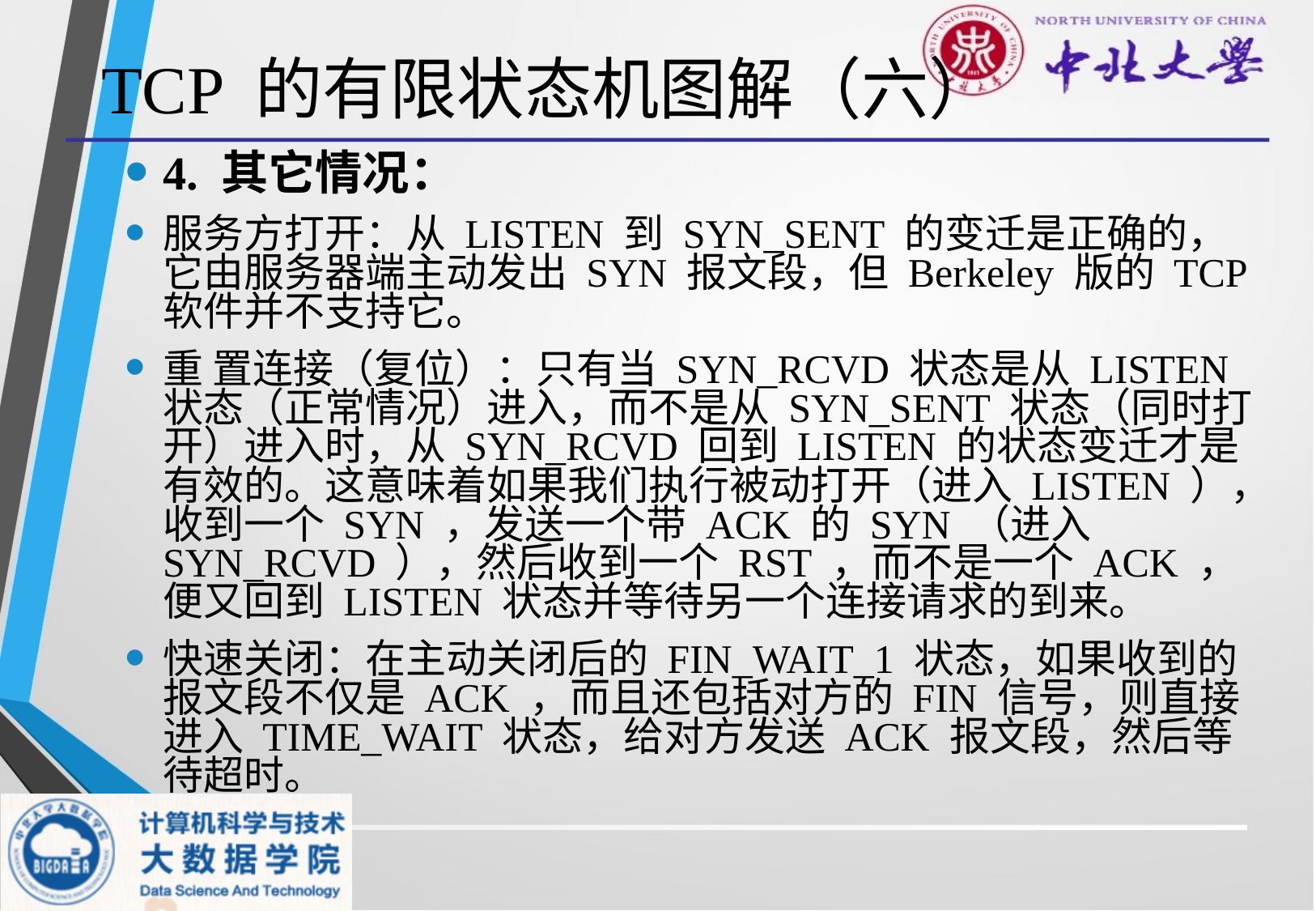

# TCP 的有限状态机图解（六）
4. 其它情况：
服务方打开：从 LISTEN 到 SYN_SENT 的变迁是正确的，它由服务器端主动发出 SYN 报文段，但 Berkeley 版的 TCP 软件并不支持它。
重 置连接（复位）：只有当 SYN_RCVD 状态是从 LISTEN 状态（正常情况）进入，而不是从 SYN_SENT 状态（同时打开）进入时，从 SYN_RCVD 回到 LISTEN 的状态变迁才是有效的。这意味着如果我们执行被动打开（进入 LISTEN ），收到一个 SYN ，发送一个带 ACK 的 SYN （进入 SYN_RCVD ），然后收到一个 RST ，而不是一个 ACK ，便又回到 LISTEN 状态并等待另一个连接请求的到来。
快速关闭：在主动关闭后的 FIN_WAIT_1 状态，如果收到的报文段不仅是 ACK ，而且还包括对方的 FIN 信号，则直接进入 TIME_WAIT 状态，给对方发送 ACK 报文段，然后等待超时。

29